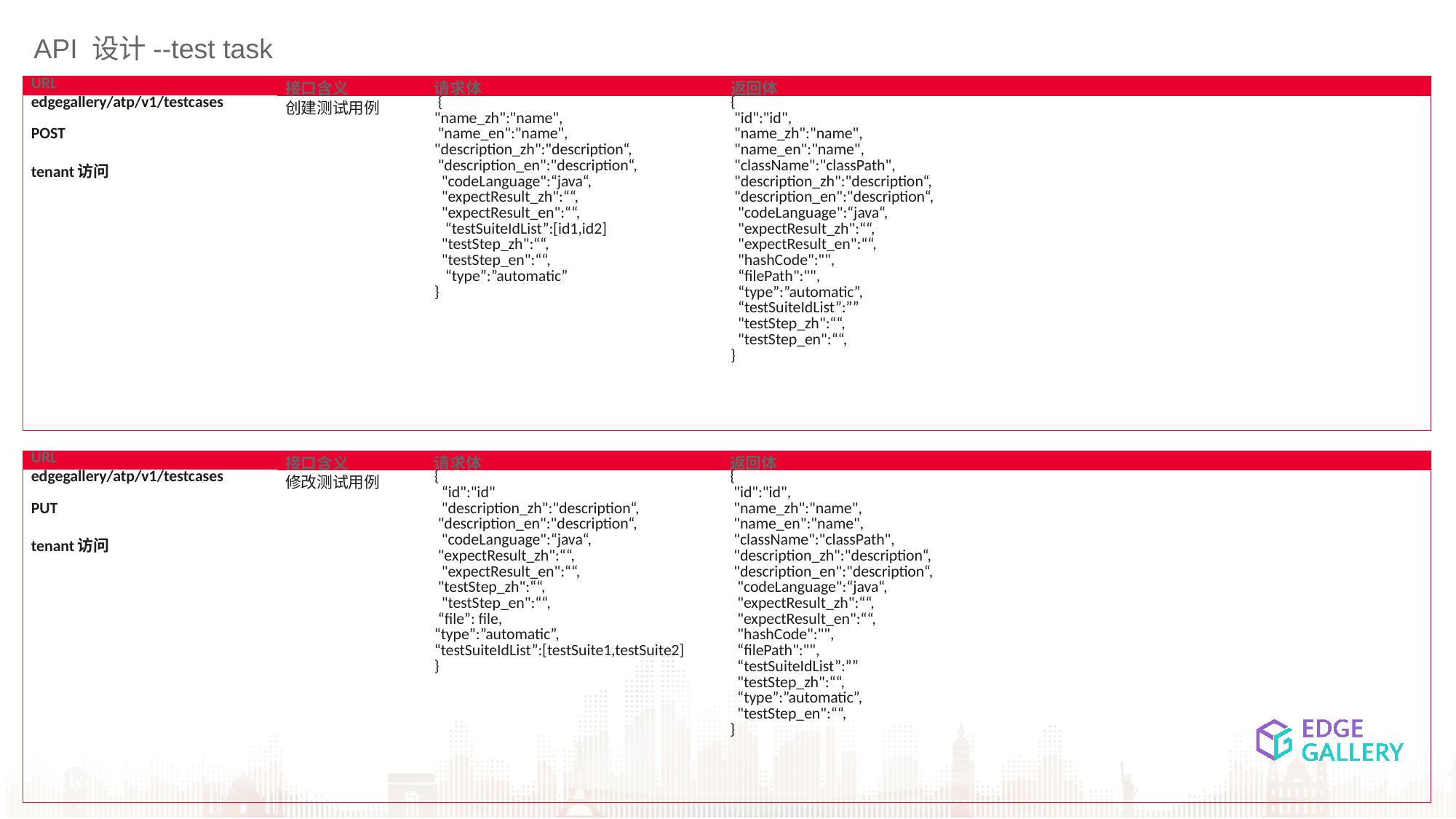

API 设计--test task

| URL | 接口含义 | 请求体 | 返回体 |
| --- | --- | --- | --- |
| edgegallery/atp/v1/testcases POST tenant访问 | 创建测试用例 | { "name\_zh":"name", "name\_en":"name", "description\_zh":"description“, "description\_en":"description“, "codeLanguage":“java“, "expectResult\_zh":““, "expectResult\_en":““, “testSuiteIdList”:[id1,id2] "testStep\_zh":““, "testStep\_en":““, “type”:”automatic” } | { "id":"id", "name\_zh":"name", "name\_en":"name", "className":"classPath", "description\_zh":"description“, "description\_en":"description“, "codeLanguage":“java“, "expectResult\_zh":““, "expectResult\_en":““, "hashCode":"", “filePath":"", “type”:”automatic”, “testSuiteIdList”:”” "testStep\_zh":““, "testStep\_en":““, } |
| URL | 接口含义 | 请求体 | 返回体 |
| --- | --- | --- | --- |
| edgegallery/atp/v1/testcases PUT tenant访问 | 修改测试用例 | { “id":"id" "description\_zh":"description“, "description\_en":"description“, "codeLanguage":“java“, "expectResult\_zh":““, "expectResult\_en":““, "testStep\_zh":““, "testStep\_en":““, “file”: file, “type”:”automatic”, “testSuiteIdList”:[testSuite1,testSuite2] } | { "id":"id", "name\_zh":"name", "name\_en":"name", "className":"classPath", "description\_zh":"description“, "description\_en":"description“, "codeLanguage":“java“, "expectResult\_zh":““, "expectResult\_en":““, "hashCode":"", “filePath":"", “testSuiteIdList”:”” "testStep\_zh":““, “type”:”automatic”, "testStep\_en":““, } |